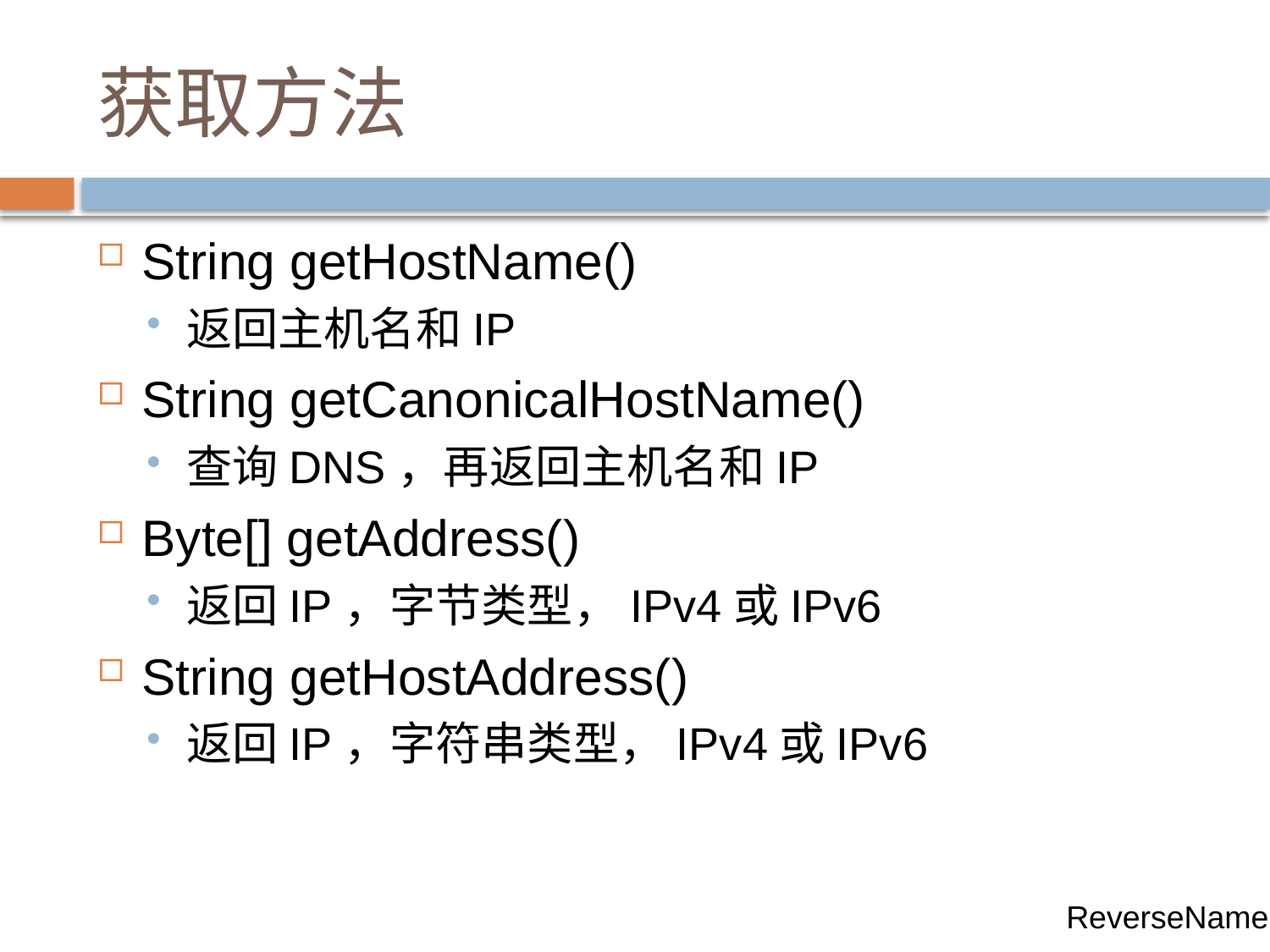

# 获取方法
String getHostName()
返回主机名和IP
String getCanonicalHostName()
查询DNS，再返回主机名和IP
Byte[] getAddress()
返回IP，字节类型，IPv4或IPv6
String getHostAddress()
返回IP，字符串类型，IPv4或IPv6
ReverseName